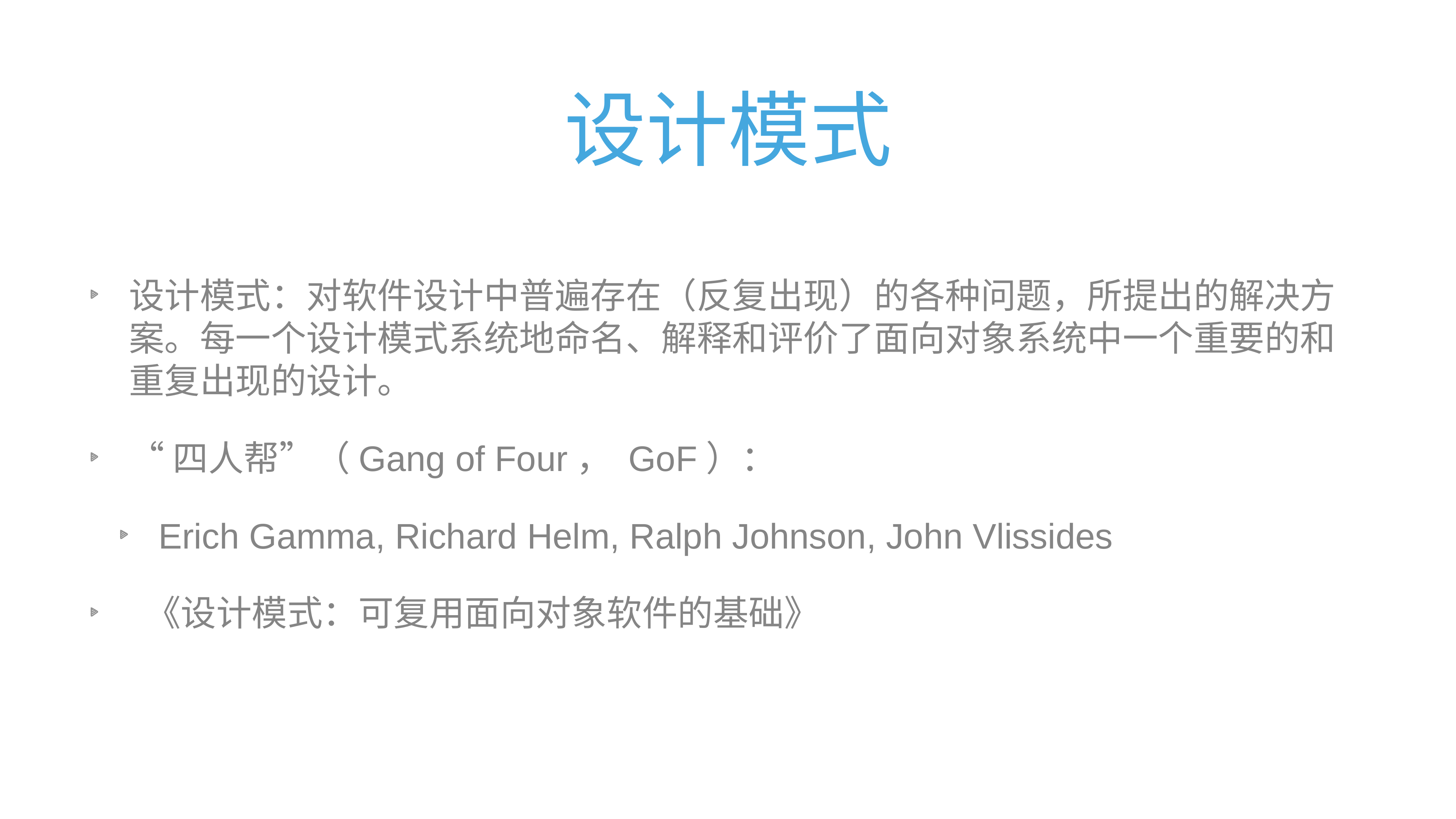

# 设计模式
设计模式：对软件设计中普遍存在（反复出现）的各种问题，所提出的解决方案。每一个设计模式系统地命名、解释和评价了面向对象系统中一个重要的和重复出现的设计。
“四人帮”（Gang of Four， GoF）：
Erich Gamma, Richard Helm, Ralph Johnson, John Vlissides
 《设计模式：可复用面向对象软件的基础》